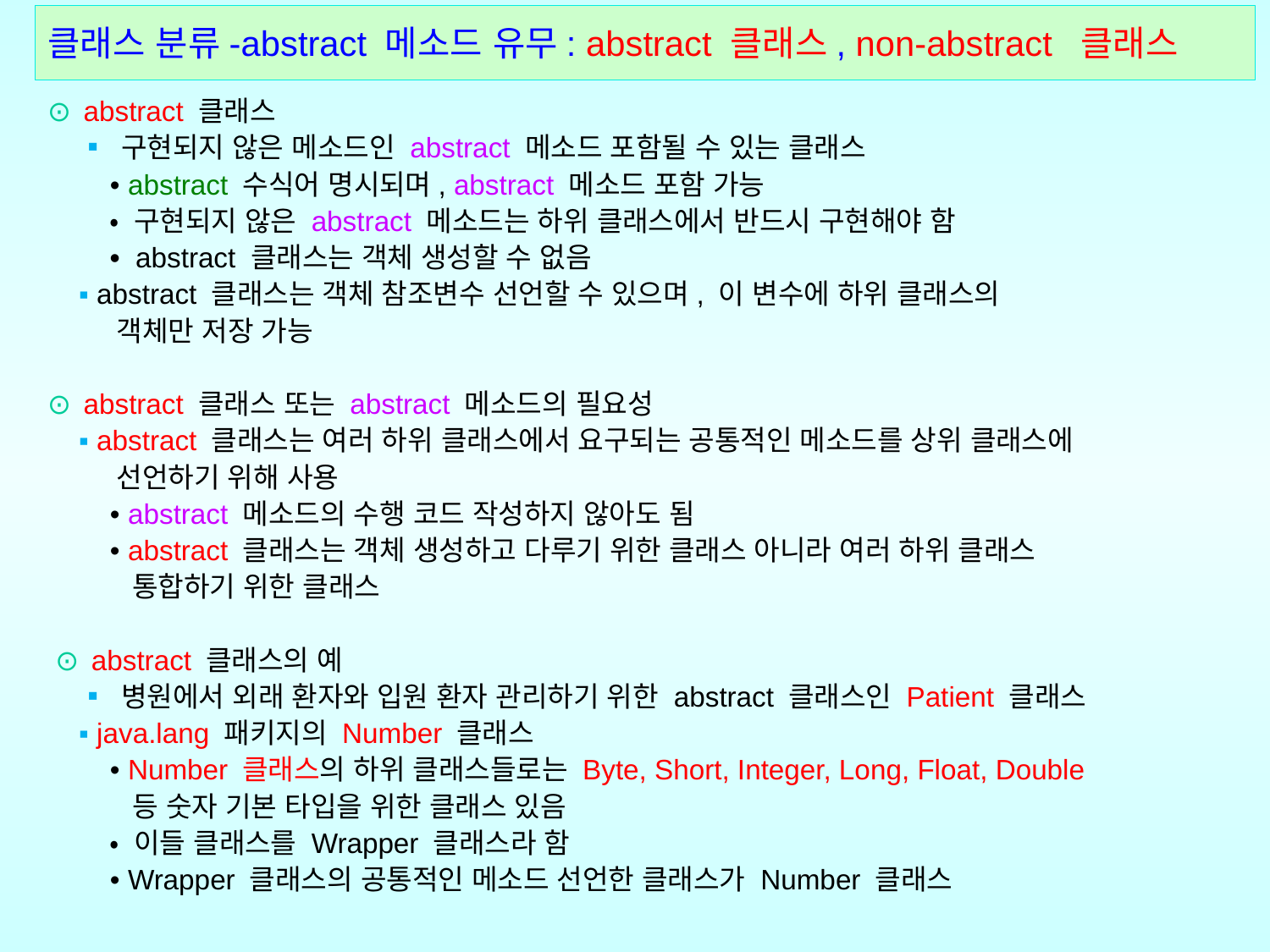

# 클래스 분류-abstract 메소드 유무: abstract 클래스, non-abstract  클래스
⊙ abstract 클래스
    ▪ 구현되지 않은 메소드인 abstract 메소드 포함될 수 있는 클래스
        • abstract 수식어 명시되며, abstract 메소드 포함 가능
        • 구현되지 않은 abstract 메소드는 하위 클래스에서 반드시 구현해야 함
        •  abstract 클래스는 객체 생성할 수 없음
    ▪ abstract 클래스는 객체 참조변수 선언할 수 있으며, 이 변수에 하위 클래스의
        객체만 저장 가능

⊙ abstract 클래스 또는 abstract 메소드의 필요성
    ▪ abstract 클래스는 여러 하위 클래스에서 요구되는 공통적인 메소드를 상위 클래스에
        선언하기 위해 사용
        • abstract 메소드의 수행 코드 작성하지 않아도 됨
        • abstract 클래스는 객체 생성하고 다루기 위한 클래스 아니라 여러 하위 클래스
          통합하기 위한 클래스

 ⊙ abstract 클래스의 예
    ▪ 병원에서 외래 환자와 입원 환자 관리하기 위한 abstract 클래스인 Patient 클래스
    ▪ java.lang 패키지의 Number 클래스
        • Number 클래스의 하위 클래스들로는 Byte, Short, Integer, Long, Float, Double
          등 숫자 기본 타입을 위한 클래스 있음
        • 이들 클래스를 Wrapper 클래스라 함
        • Wrapper 클래스의 공통적인 메소드 선언한 클래스가 Number 클래스